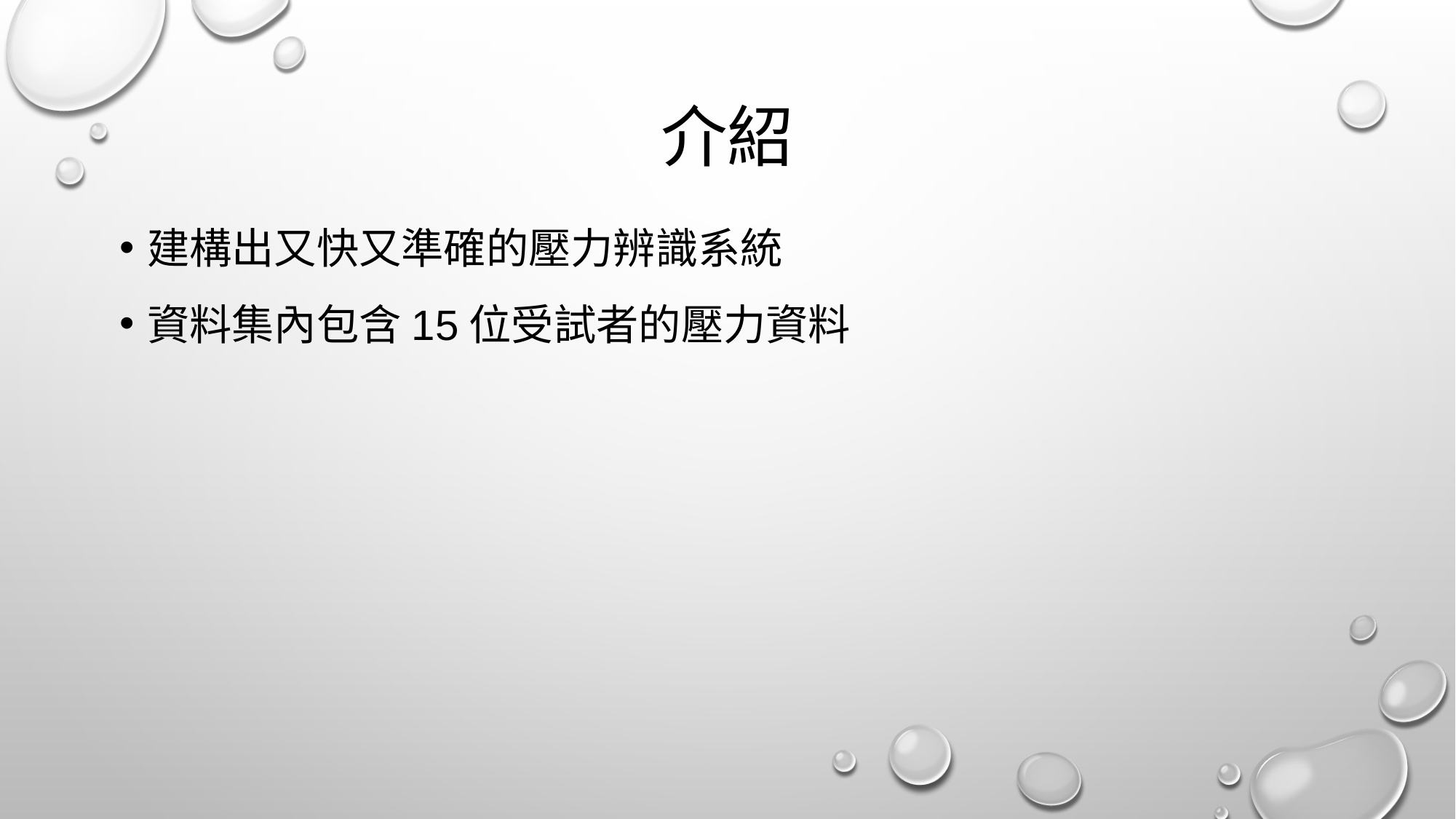

# 介紹
建構出又快又準確的壓力辨識系統
資料集內包含15位受試者的壓力資料